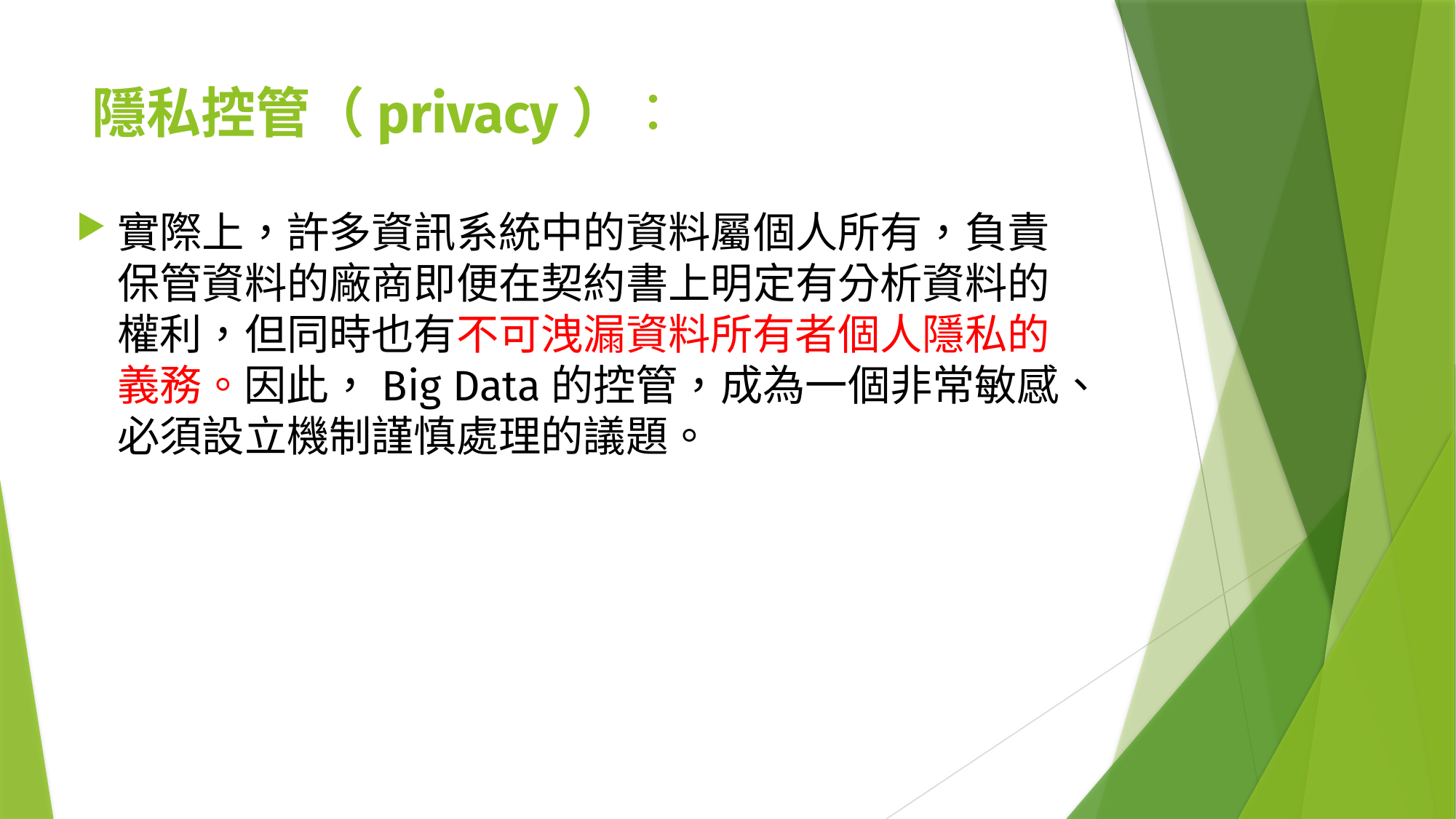

# 隱私控管（privacy）：
實際上，許多資訊系統中的資料屬個人所有，負責保管資料的廠商即便在契約書上明定有分析資料的權利，但同時也有不可洩漏資料所有者個人隱私的義務。因此，Big Data的控管，成為一個非常敏感、必須設立機制謹慎處理的議題。